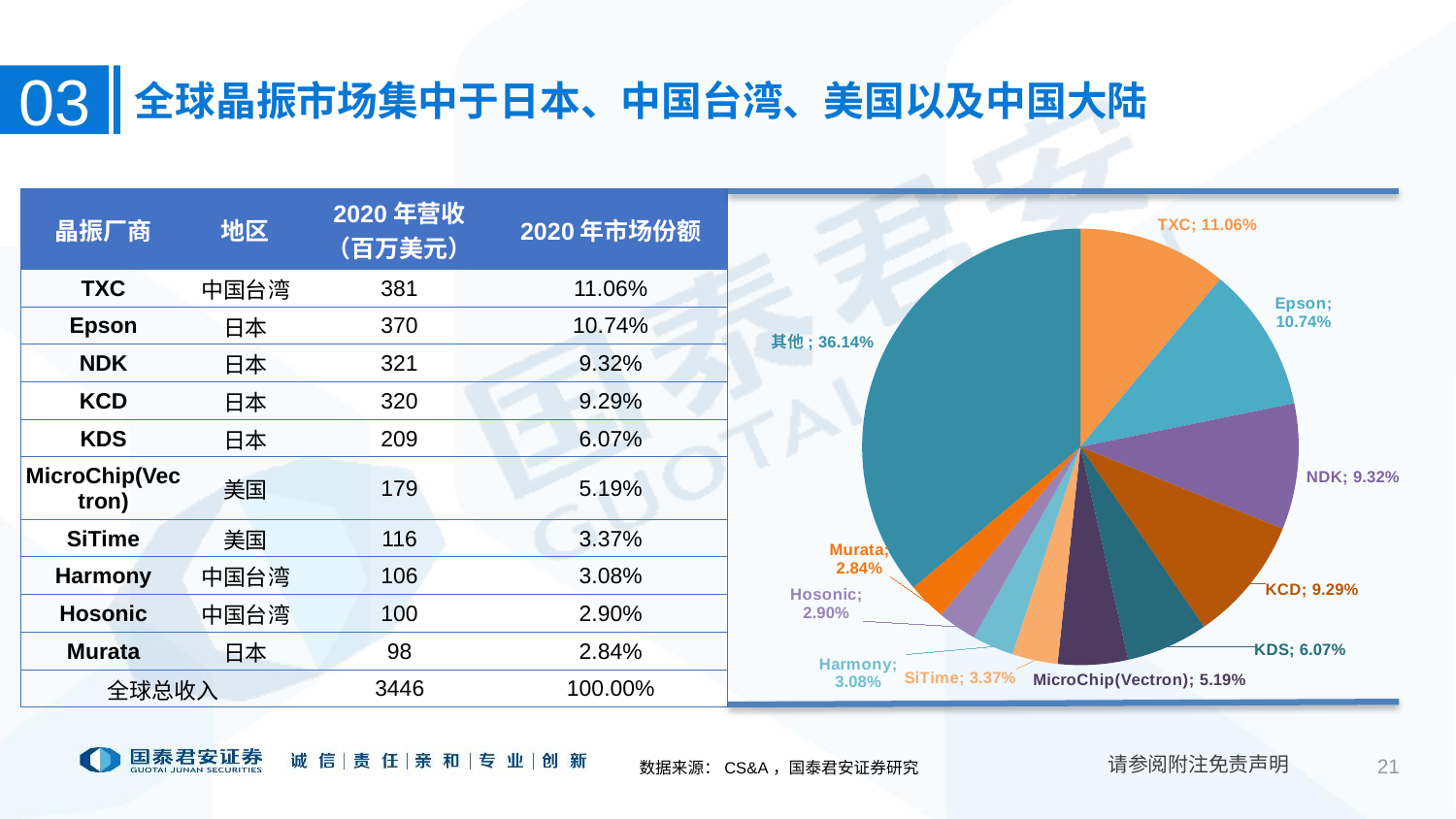

03

全球晶振市场集中于日本、中国台湾、美国以及中国大陆

| 晶振厂商 | 地区 | 2020年营收 （百万美元） | 2020年市场份额 |
| --- | --- | --- | --- |
| TXC | 中国台湾 | 381 | 11.06% |
| Epson | 日本 | 370 | 10.74% |
| NDK | 日本 | 321 | 9.32% |
| KCD | 日本 | 320 | 9.29% |
| KDS | 日本 | 209 | 6.07% |
| MicroChip(Vectron) | 美国 | 179 | 5.19% |
| SiTime | 美国 | 116 | 3.37% |
| Harmony | 中国台湾 | 106 | 3.08% |
| Hosonic | 中国台湾 | 100 | 2.90% |
| Murata | 日本 | 98 | 2.84% |
| 全球总收入 |  | 3446 | 100.00% |

### Chart

| Category |  |
|---|---|
| TXC | 0.1106 |
| Epson | 0.1074 |
| NDK | 0.0932 |
| KCD | 0.0929 |
| KDS | 0.0607 |
| MicroChip(Vectron) | 0.0519 |
| SiTime | 0.0337 |
| Harmony | 0.0308 |
| Hosonic | 0.029 |
| Murata | 0.0284 |
| 其他 | 0.36140000000000005 |
数据来源：CS&A，国泰君安证券研究